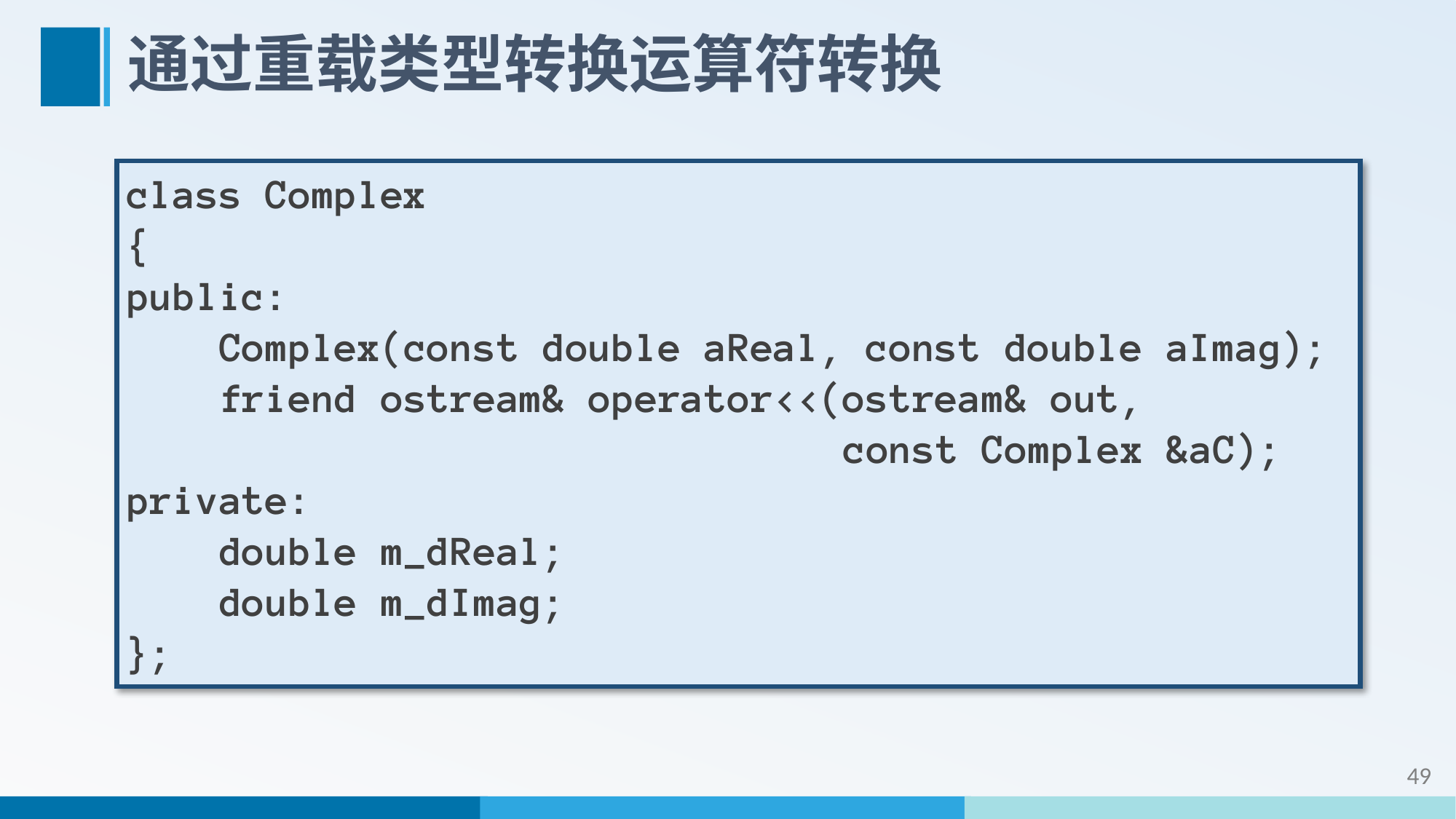

# 通过重载类型转换运算符转换
class Complex
{
public:
    Complex(const double aReal, const double aImag);
    friend ostream& operator<<(ostream& out,
                               const Complex &aC);
private:
    double m_dReal;
    double m_dImag;
};